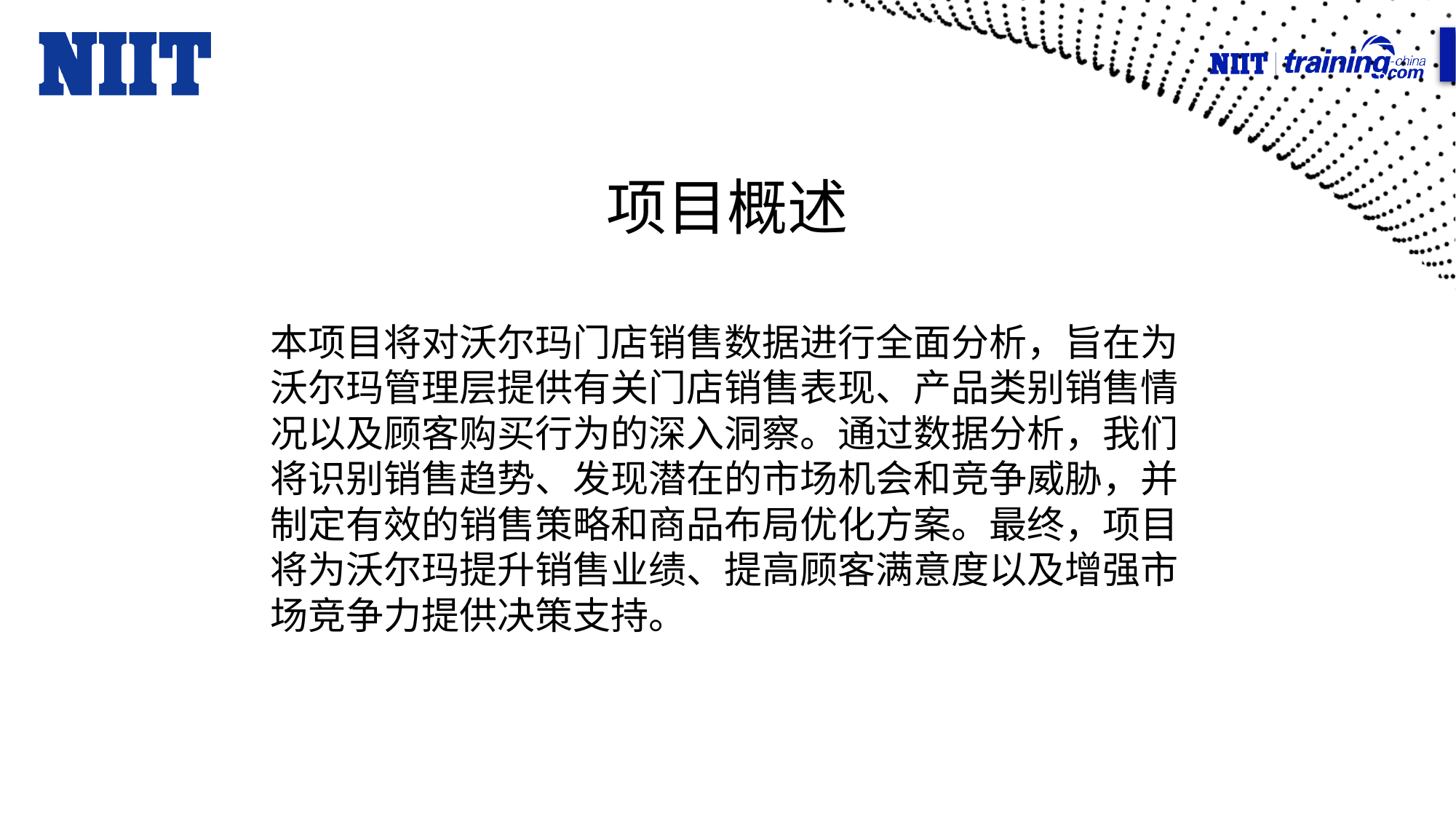

# 项目概述
本项目将对沃尔玛门店销售数据进行全面分析，旨在为沃尔玛管理层提供有关门店销售表现、产品类别销售情况以及顾客购买行为的深入洞察。通过数据分析，我们将识别销售趋势、发现潜在的市场机会和竞争威胁，并制定有效的销售策略和商品布局优化方案。最终，项目将为沃尔玛提升销售业绩、提高顾客满意度以及增强市场竞争力提供决策支持。